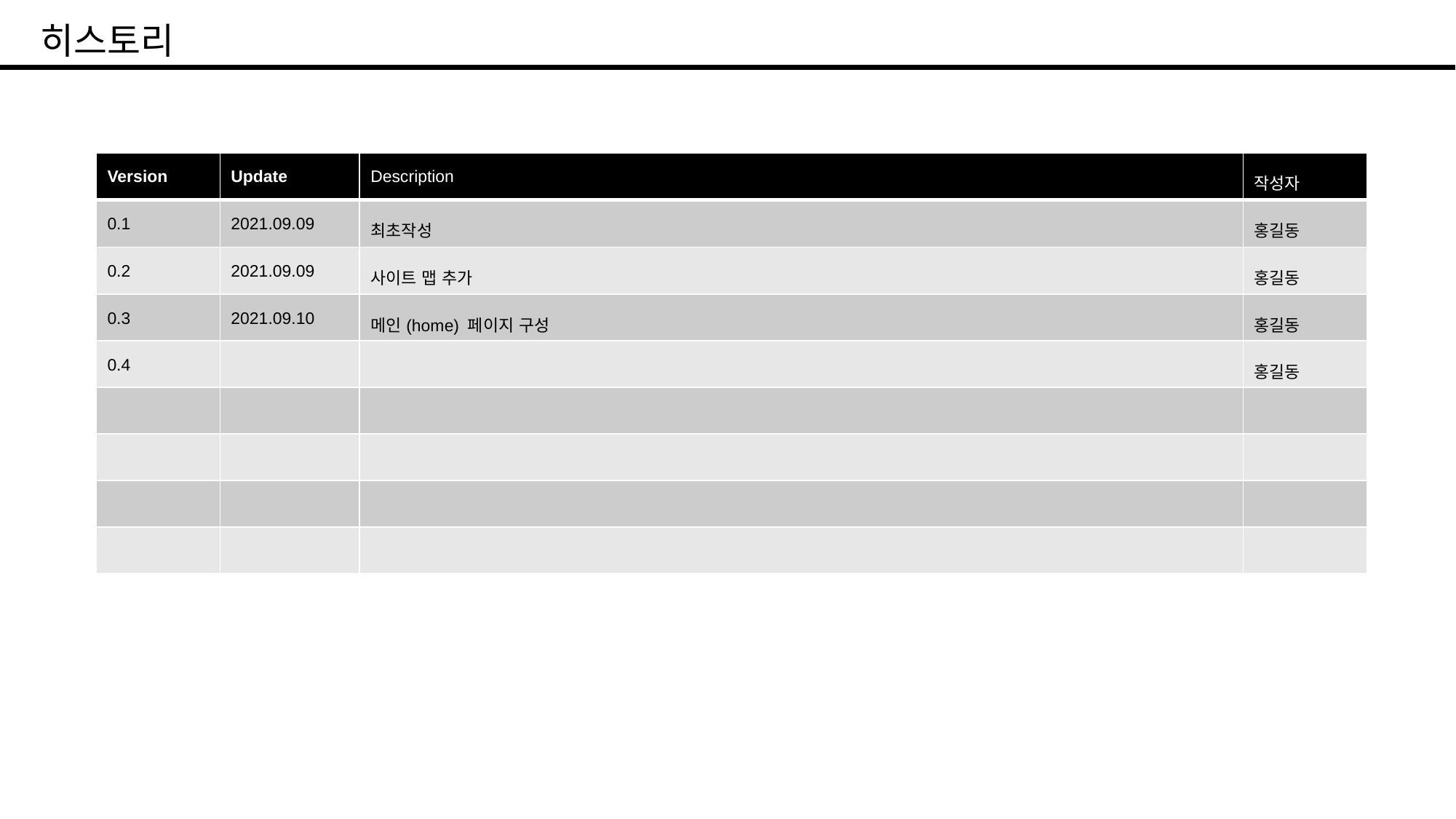

히스토리
| Version | Update | Description | 작성자 |
| --- | --- | --- | --- |
| 0.1 | 2021.09.09 | 최초작성 | 홍길동 |
| 0.2 | 2021.09.09 | 사이트 맵 추가 | 홍길동 |
| 0.3 | 2021.09.10 | 메인(home) 페이지 구성 | 홍길동 |
| 0.4 |  |  | 홍길동 |
|  |  |  |  |
|  |  |  |  |
|  |  |  |  |
|  |  |  |  |